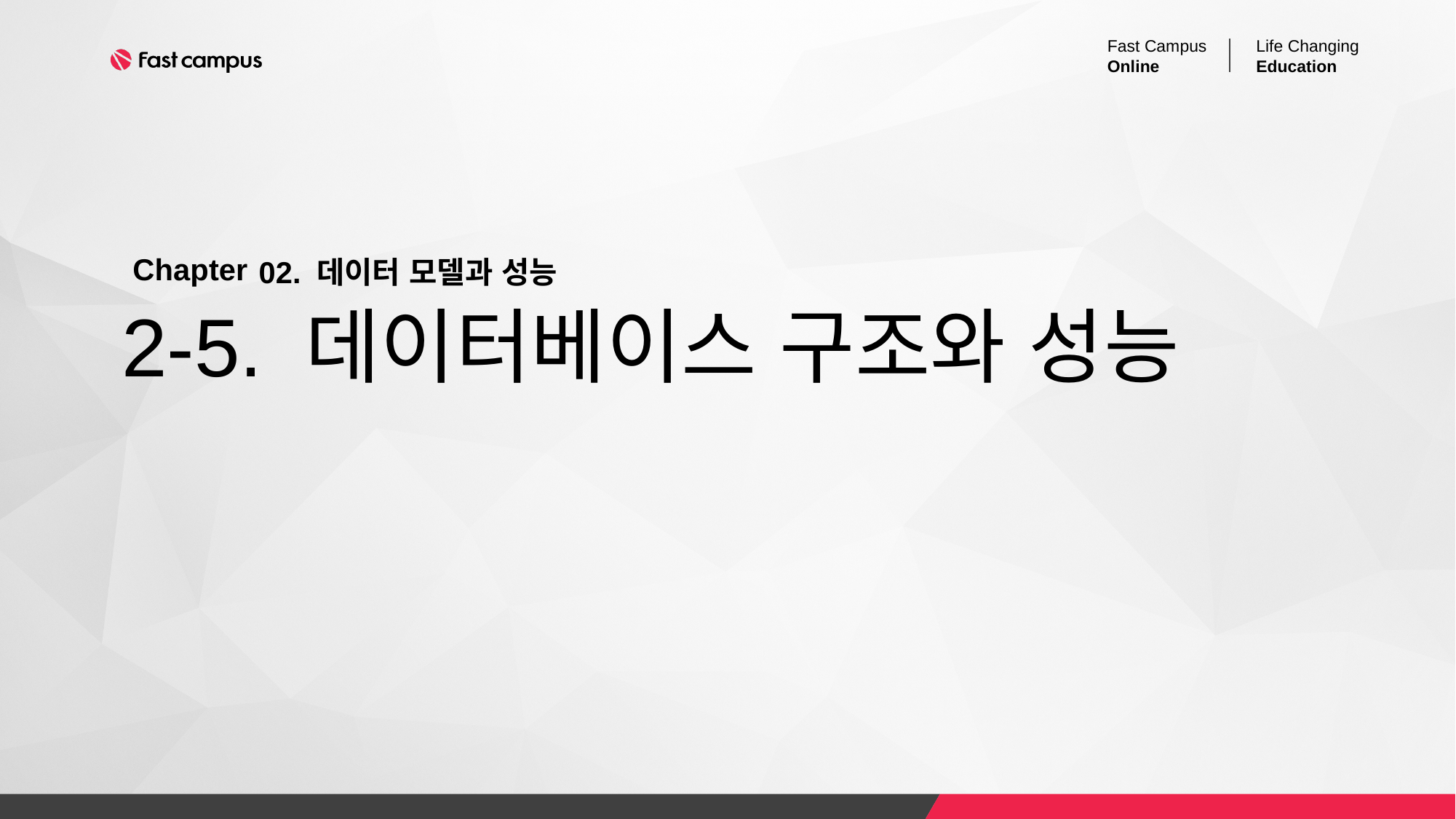

02. 데이터 모델과 성능
# 2-5. 데이터베이스 구조와 성능